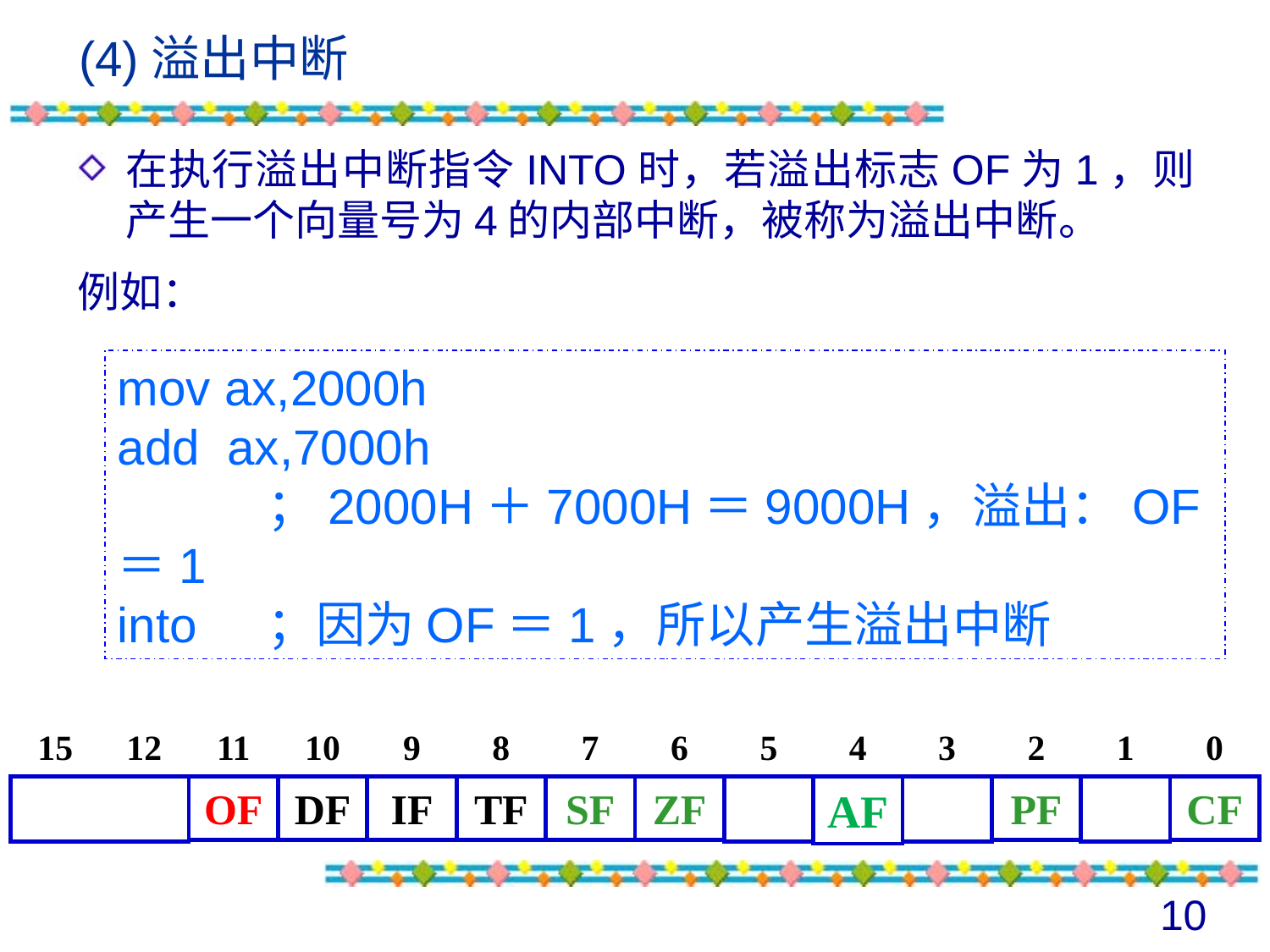

# (4)溢出中断
在执行溢出中断指令INTO时，若溢出标志OF为1，则产生一个向量号为4的内部中断，被称为溢出中断。
例如：
mov ax,2000h
add  ax,7000h
	；2000H＋7000H＝9000H，溢出：OF＝1
into	；因为OF＝1，所以产生溢出中断
15      12
11
10
9
8
7
6
5
4
3
2
1
0

OF
DF
IF
TF
SF
ZF

AF

PF

CF